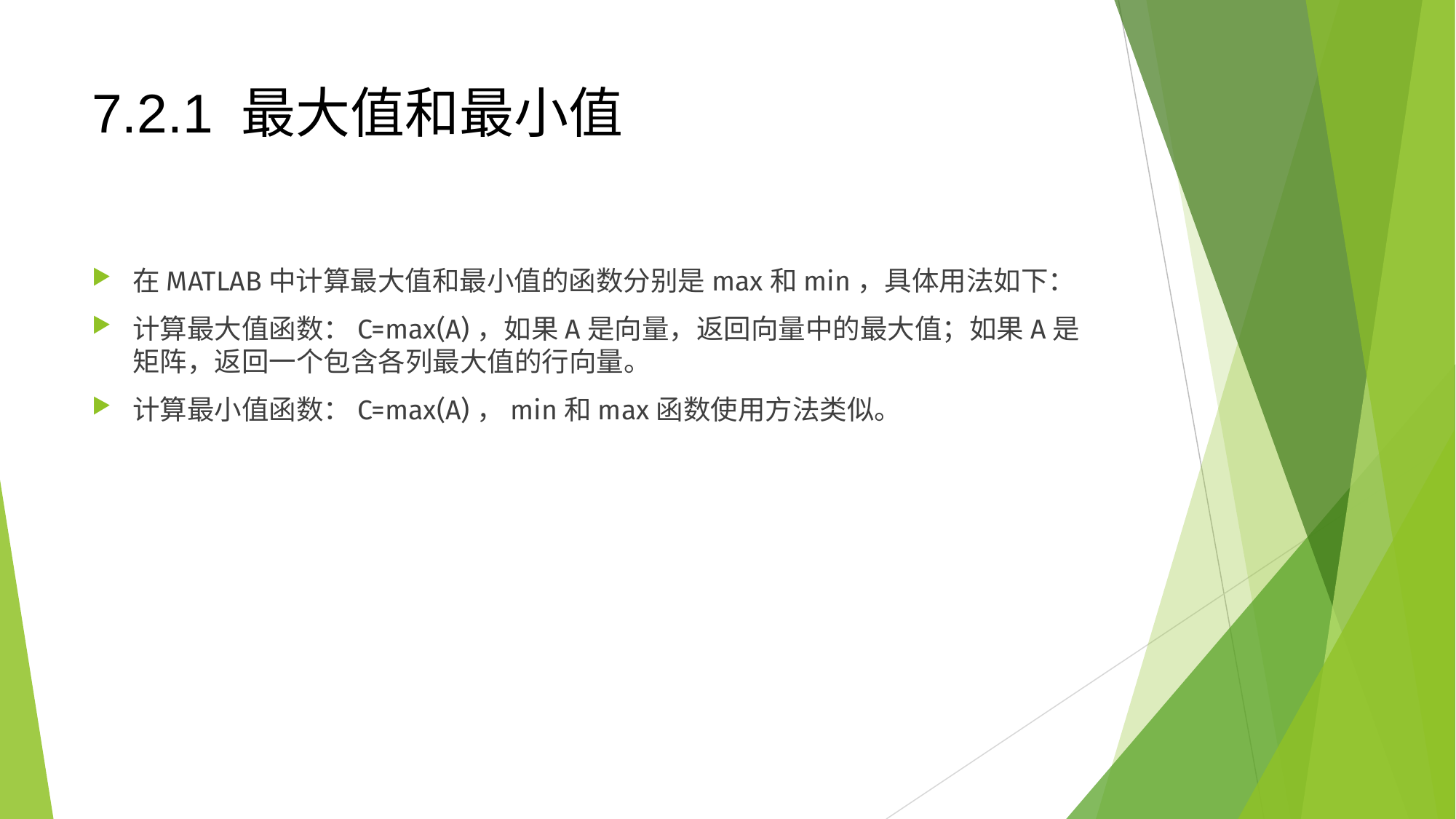

7.2.1 最大值和最小值
在MATLAB中计算最大值和最小值的函数分别是max和min，具体用法如下：
计算最大值函数：C=max(A)，如果A是向量，返回向量中的最大值；如果A是矩阵，返回一个包含各列最大值的行向量。
计算最小值函数：C=max(A)，min和max函数使用方法类似。